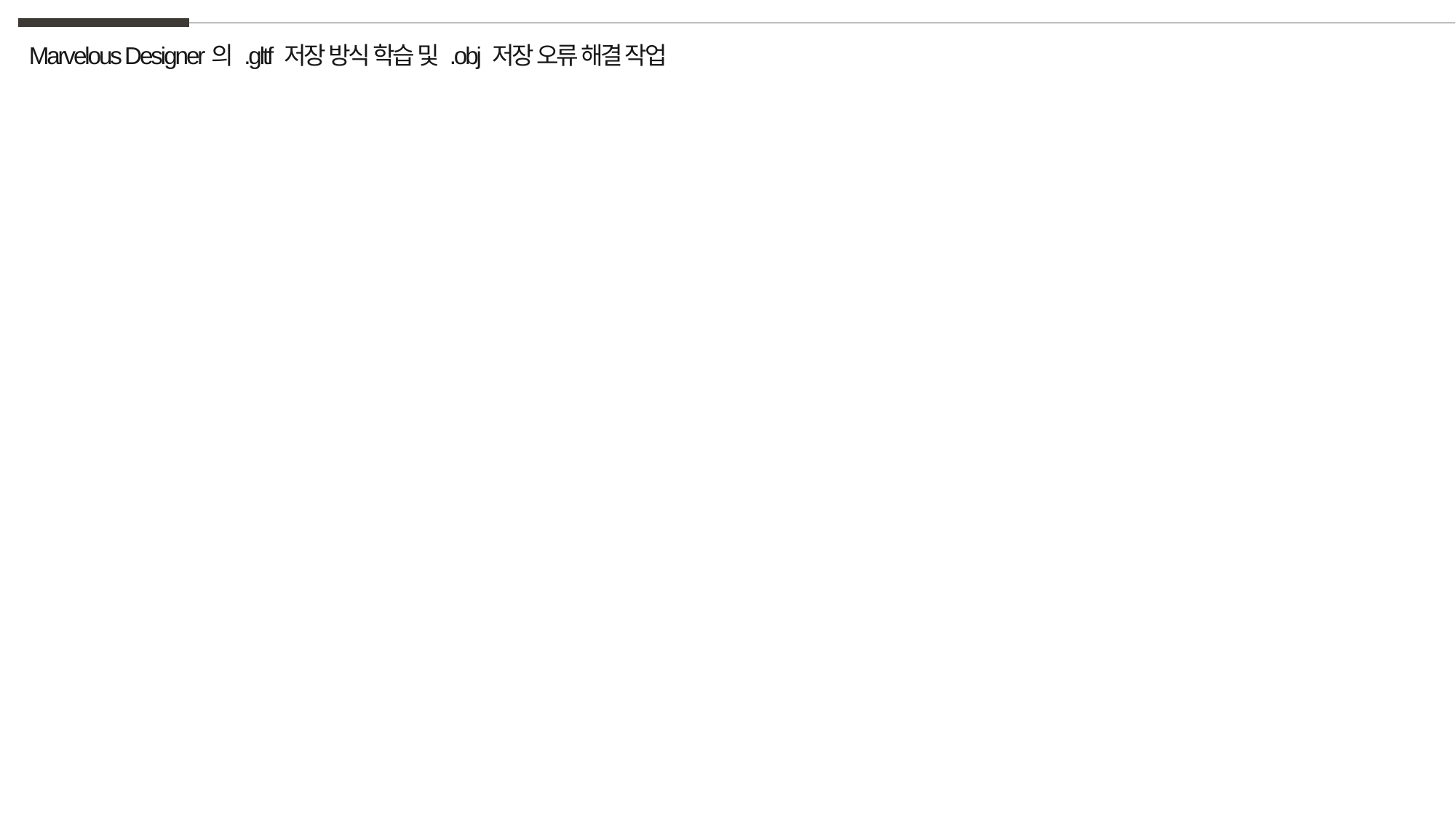

Marvelous Designer의 .gltf 저장 방식 학습 및 .obj 저장 오류 해결 작업